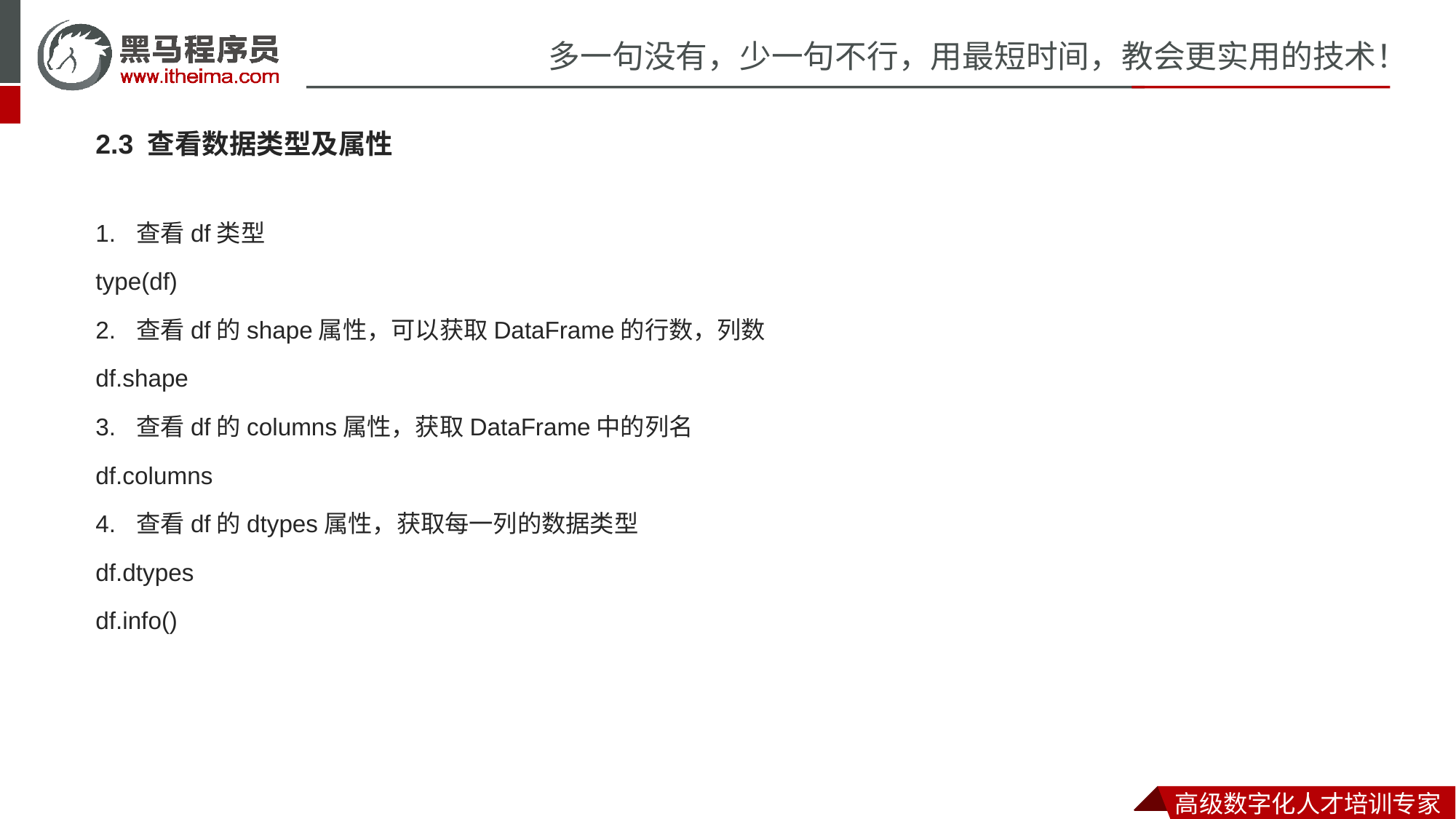

2.3 查看数据类型及属性
查看df类型
type(df)
查看df的shape属性，可以获取DataFrame的行数，列数
df.shape
查看df的columns属性，获取DataFrame中的列名
df.columns
查看df的dtypes属性，获取每一列的数据类型
df.dtypes
df.info()